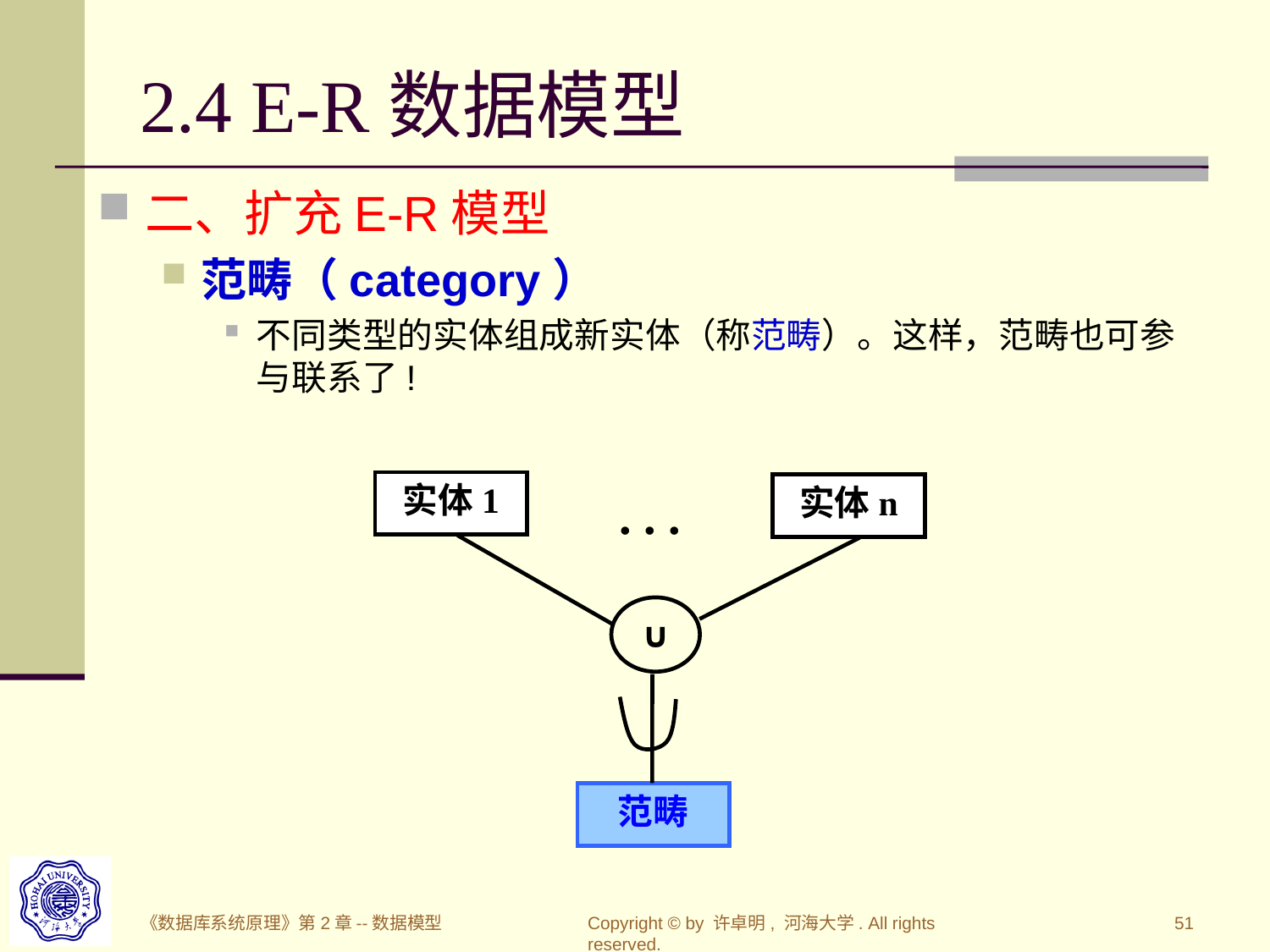

# 2.4 E-R数据模型
二、扩充E-R模型
范畴（category）
不同类型的实体组成新实体（称范畴）。这样，范畴也可参与联系了!
实体1
实体n
. . .

∪

范畴
《数据库系统原理》第2章--数据模型
Copyright © by 许卓明, 河海大学. All rights reserved.
51